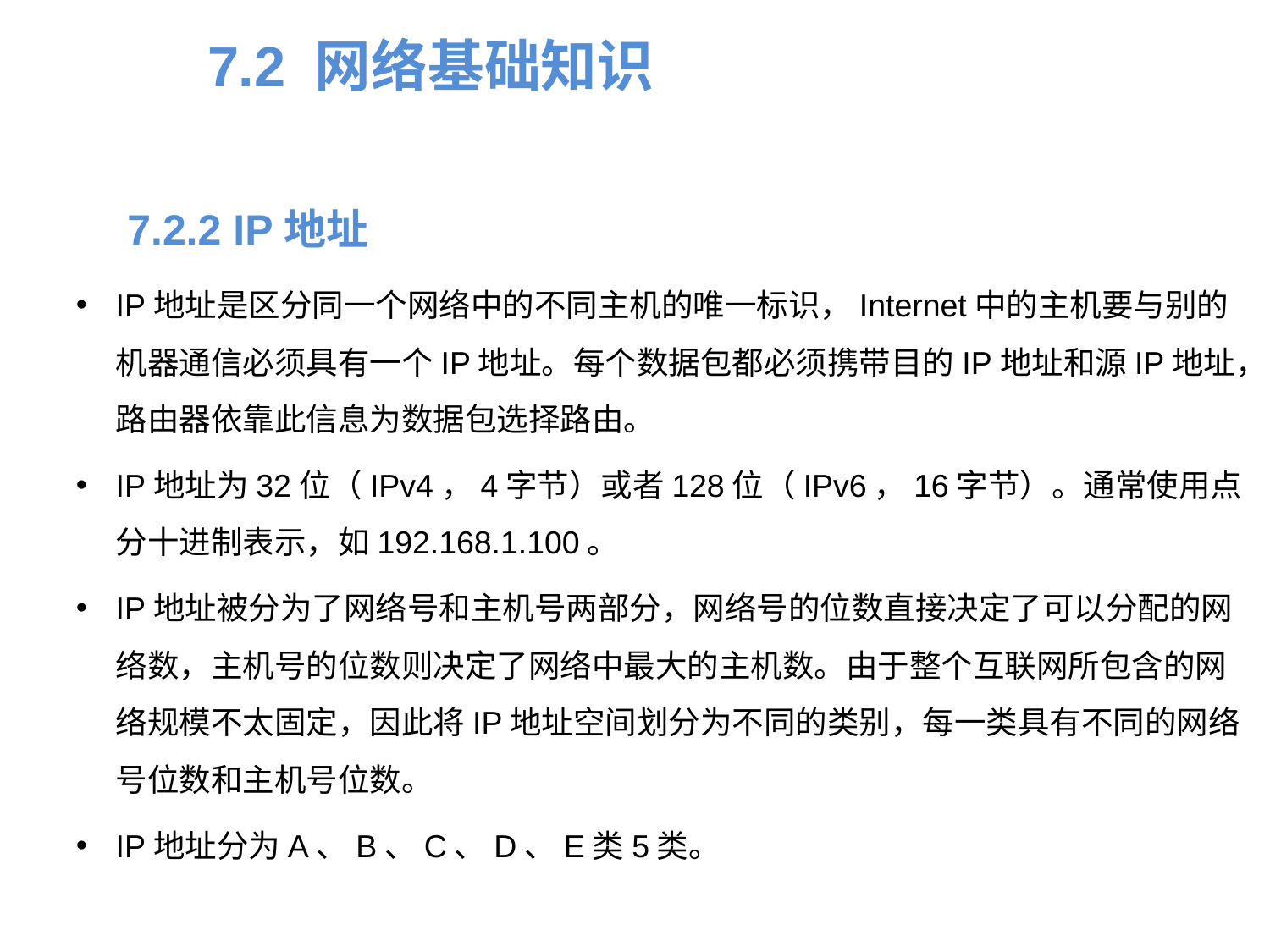

7.2 网络基础知识
7.2.2 IP地址
IP地址是区分同一个网络中的不同主机的唯一标识，Internet中的主机要与别的机器通信必须具有一个IP地址。每个数据包都必须携带目的IP地址和源IP地址，路由器依靠此信息为数据包选择路由。
IP地址为32位（IPv4，4字节）或者128位（IPv6，16字节）。通常使用点分十进制表示，如192.168.1.100。
IP地址被分为了网络号和主机号两部分，网络号的位数直接决定了可以分配的网络数，主机号的位数则决定了网络中最大的主机数。由于整个互联网所包含的网络规模不太固定，因此将IP地址空间划分为不同的类别，每一类具有不同的网络号位数和主机号位数。
IP地址分为A、B、C、D、E类5类。